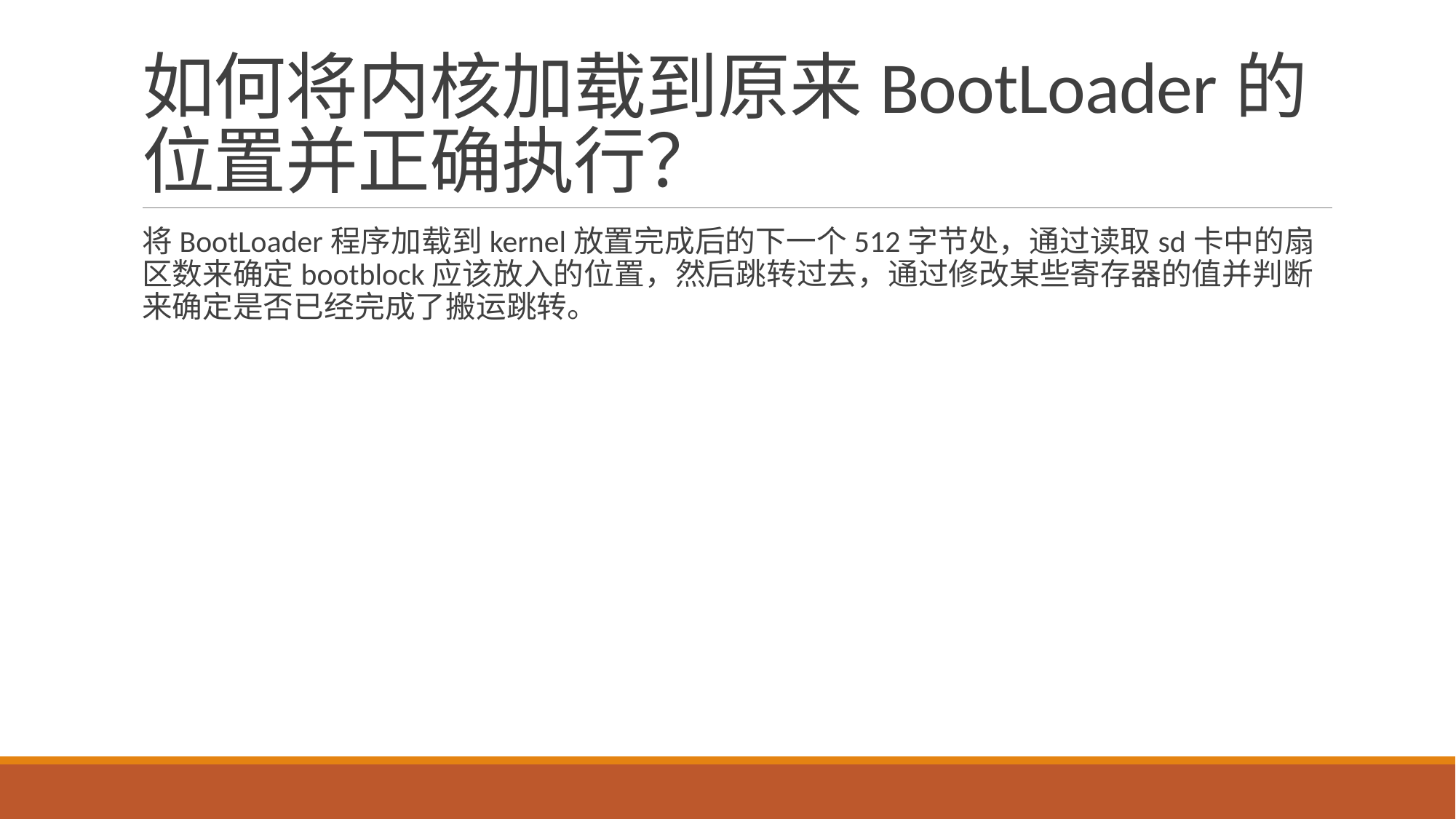

# 如何将内核加载到原来BootLoader的位置并正确执行？
将BootLoader程序加载到kernel放置完成后的下一个512字节处，通过读取sd卡中的扇区数来确定bootblock应该放入的位置，然后跳转过去，通过修改某些寄存器的值并判断来确定是否已经完成了搬运跳转。